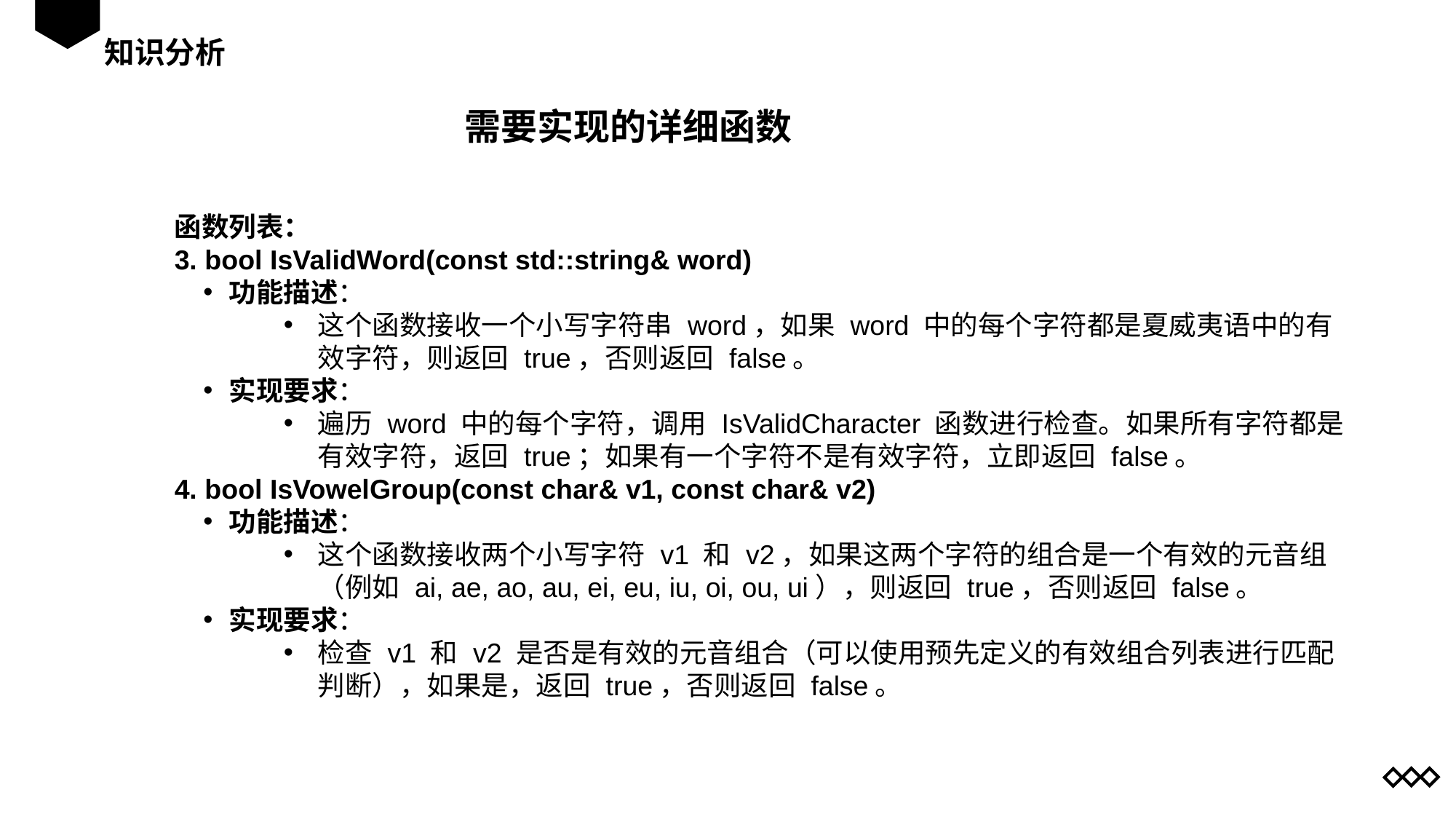

知识分析
需要实现的详细函数
函数列表：
3. bool IsValidWord(const std::string& word)
功能描述：
这个函数接收一个小写字符串 word，如果 word 中的每个字符都是夏威夷语中的有效字符，则返回 true，否则返回 false。
实现要求：
遍历 word 中的每个字符，调用 IsValidCharacter 函数进行检查。如果所有字符都是有效字符，返回 true；如果有一个字符不是有效字符，立即返回 false。
4. bool IsVowelGroup(const char& v1, const char& v2)
功能描述：
这个函数接收两个小写字符 v1 和 v2，如果这两个字符的组合是一个有效的元音组（例如 ai, ae, ao, au, ei, eu, iu, oi, ou, ui），则返回 true，否则返回 false。
实现要求：
检查 v1 和 v2 是否是有效的元音组合（可以使用预先定义的有效组合列表进行匹配判断），如果是，返回 true，否则返回 false。